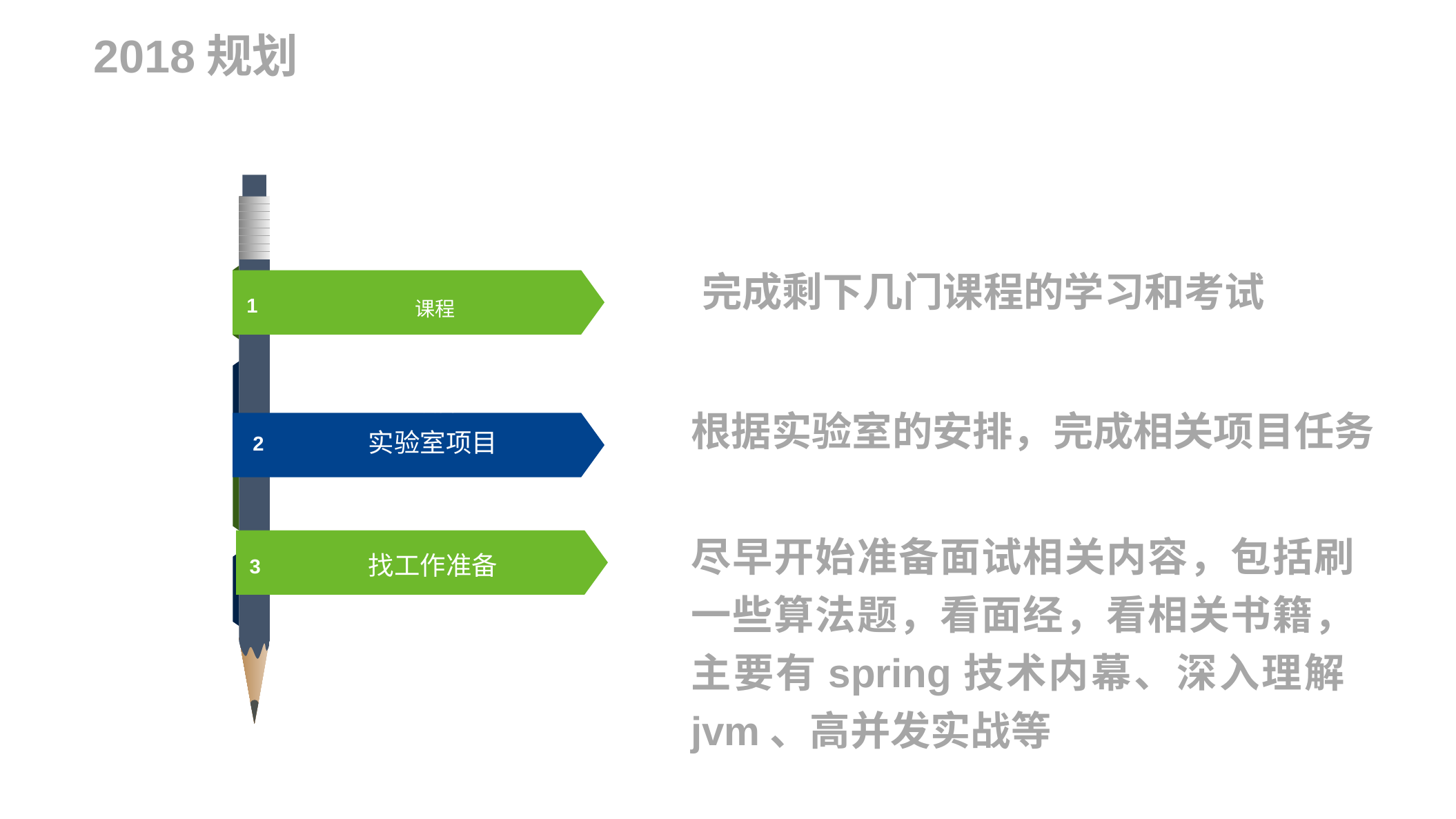

2018规划

1
课程

项目

2
找工作

3

完成剩下几门课程的学习和考试
根据实验室的安排，完成相关项目任务
实验室项目
尽早开始准备面试相关内容，包括刷一些算法题，看面经，看相关书籍，主要有spring技术内幕、深入理解jvm、高并发实战等
找工作准备